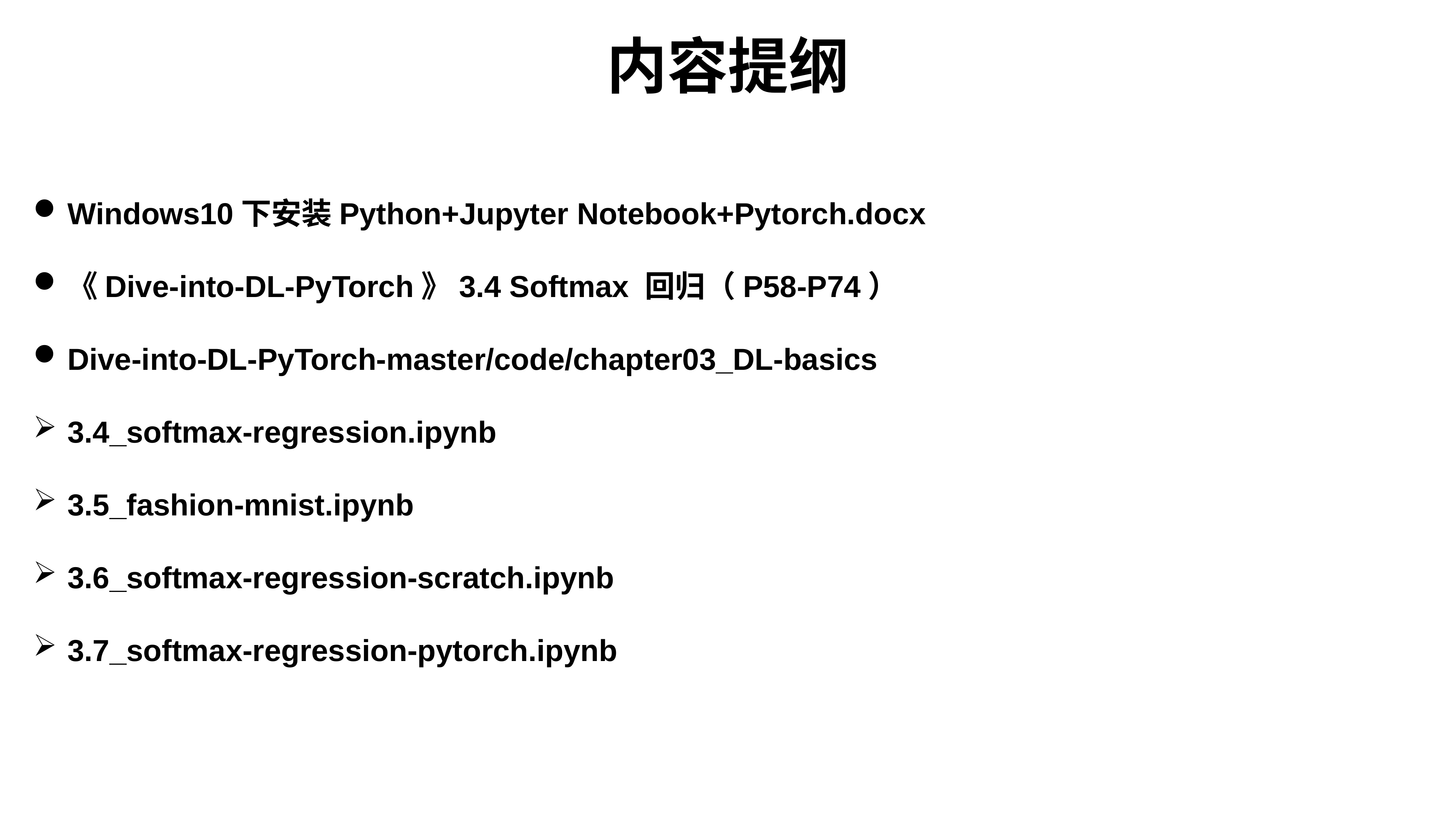

内容提纲
Windows10下安装Python+Jupyter Notebook+Pytorch.docx
《Dive-into-DL-PyTorch》3.4 Softmax 回归（P58-P74）
Dive-into-DL-PyTorch-master/code/chapter03_DL-basics
3.4_softmax-regression.ipynb
3.5_fashion-mnist.ipynb
3.6_softmax-regression-scratch.ipynb
3.7_softmax-regression-pytorch.ipynb